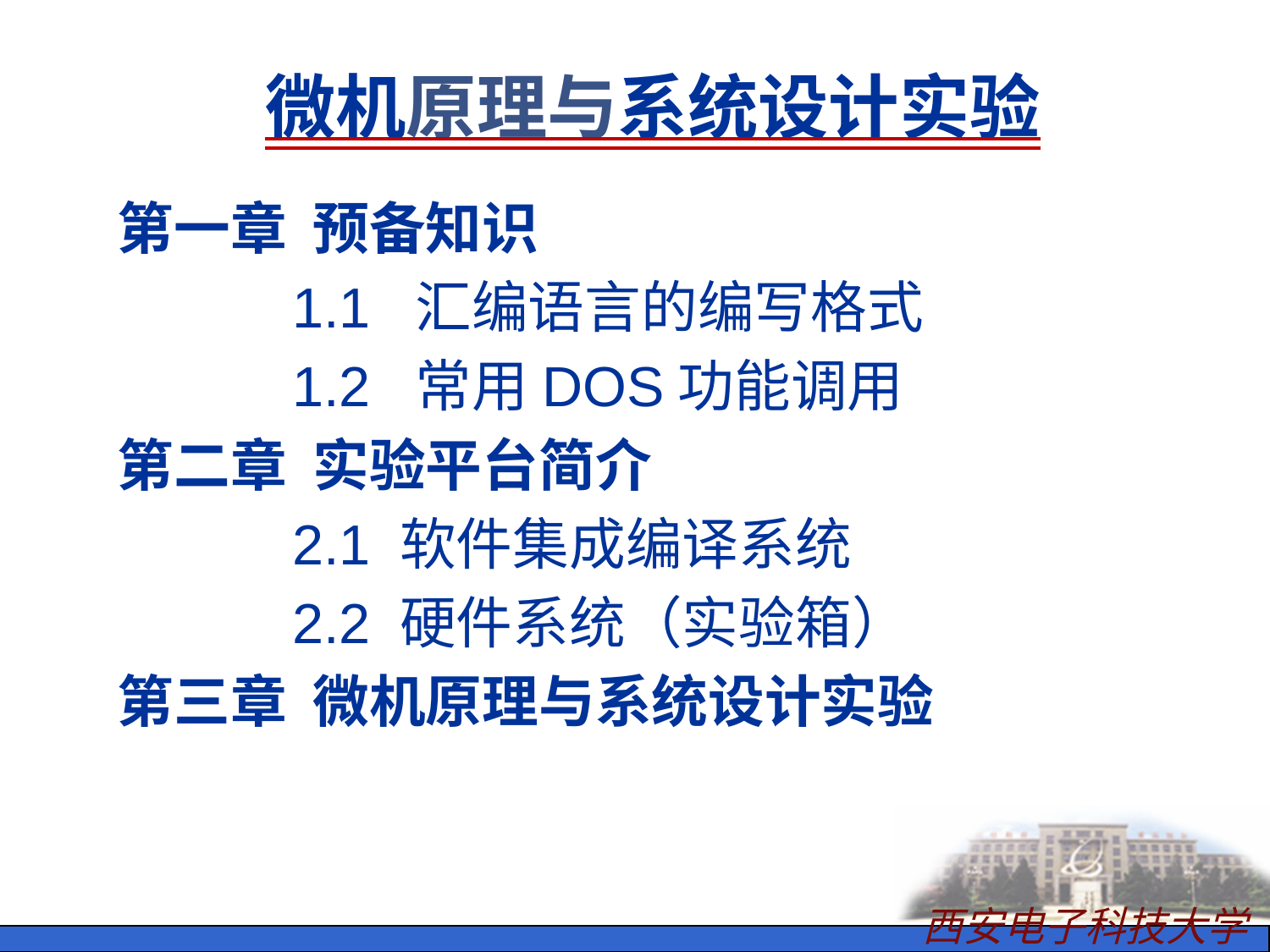

# 微机原理与系统设计实验
第一章  预备知识
		1.1  汇编语言的编写格式
    	1.2  常用DOS功能调用
第二章  实验平台简介
 		2.1 软件集成编译系统
		2.2 硬件系统（实验箱）
第三章  微机原理与系统设计实验